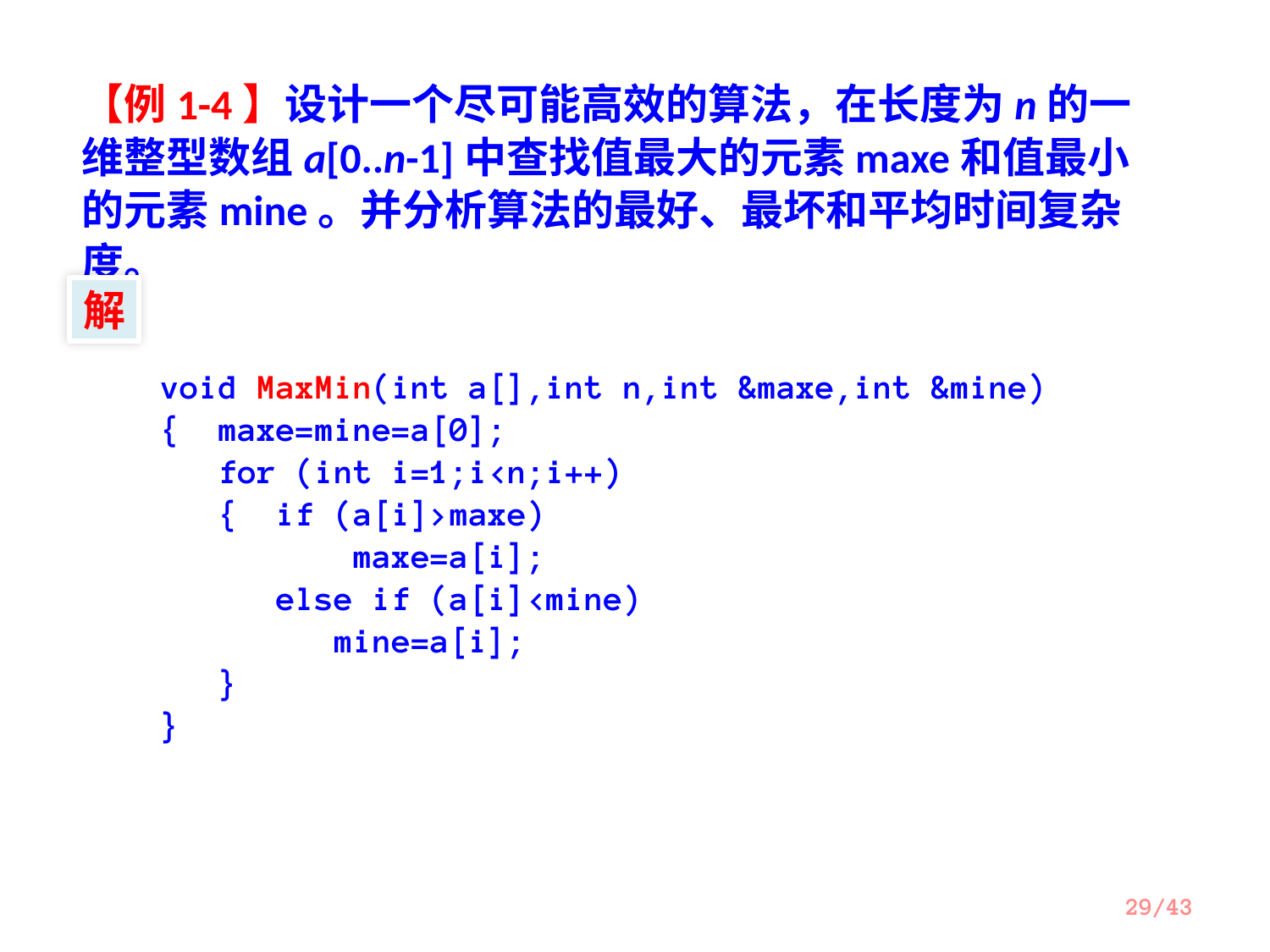

【例1-4】设计一个尽可能高效的算法，在长度为n的一维整型数组a[0..n-1]中查找值最大的元素maxe和值最小的元素mine。并分析算法的最好、最坏和平均时间复杂度。
解
void MaxMin(int a[],int n,int &maxe,int &mine)
{  maxe=mine=a[0];
   for (int i=1;i<n;i++)
   {  if (a[i]>maxe)
          maxe=a[i];
      else if (a[i]<mine)
         mine=a[i];
   }
}
29/43